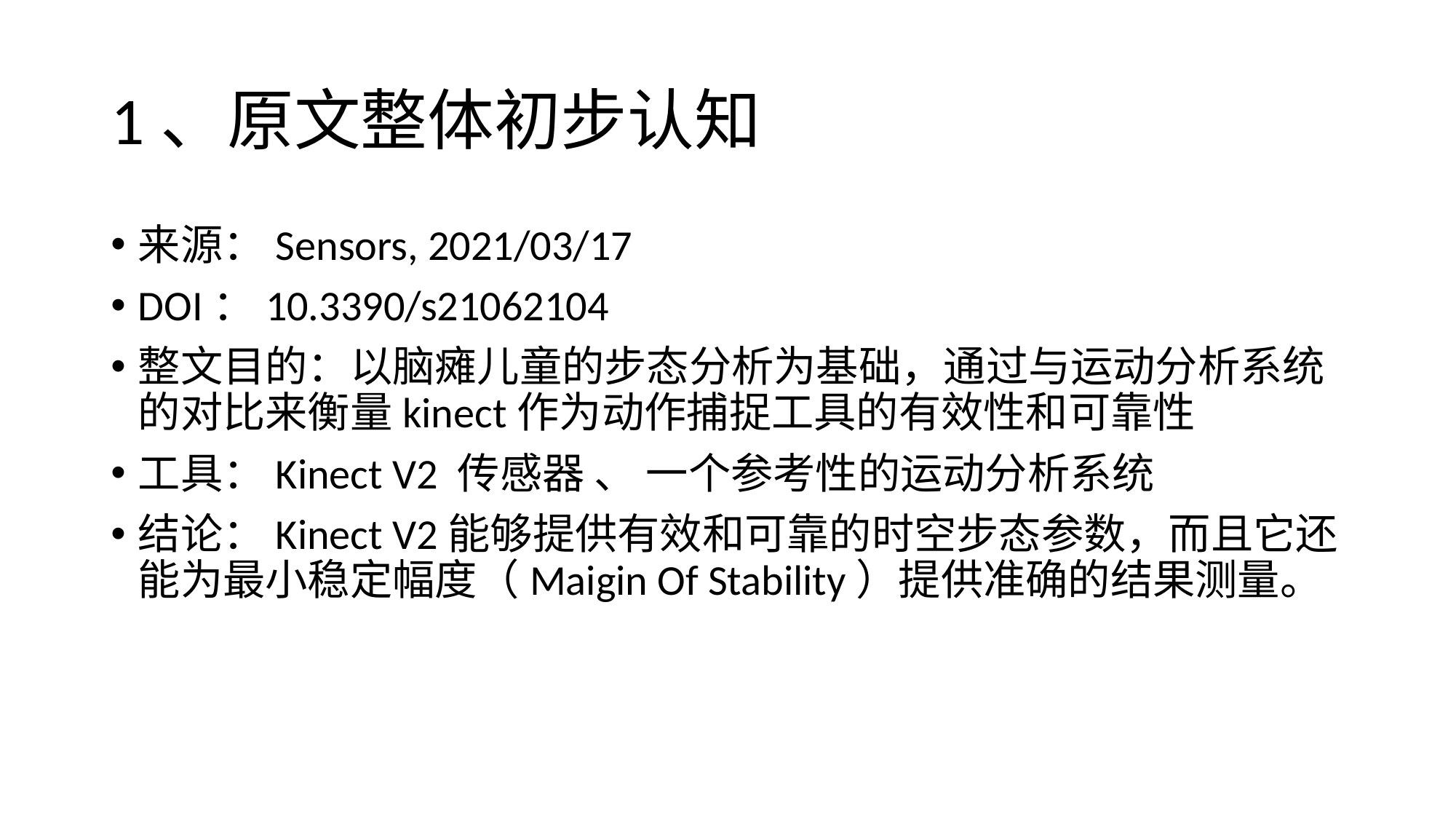

# 1、原文整体初步认知
来源：Sensors, 2021/03/17
DOI：10.3390/s21062104
整文目的：以脑瘫儿童的步态分析为基础，通过与运动分析系统的对比来衡量kinect作为动作捕捉工具的有效性和可靠性
工具：Kinect V2 传感器 、 一个参考性的运动分析系统
结论：Kinect V2能够提供有效和可靠的时空步态参数，而且它还能为最小稳定幅度（Maigin Of Stability）提供准确的结果测量。